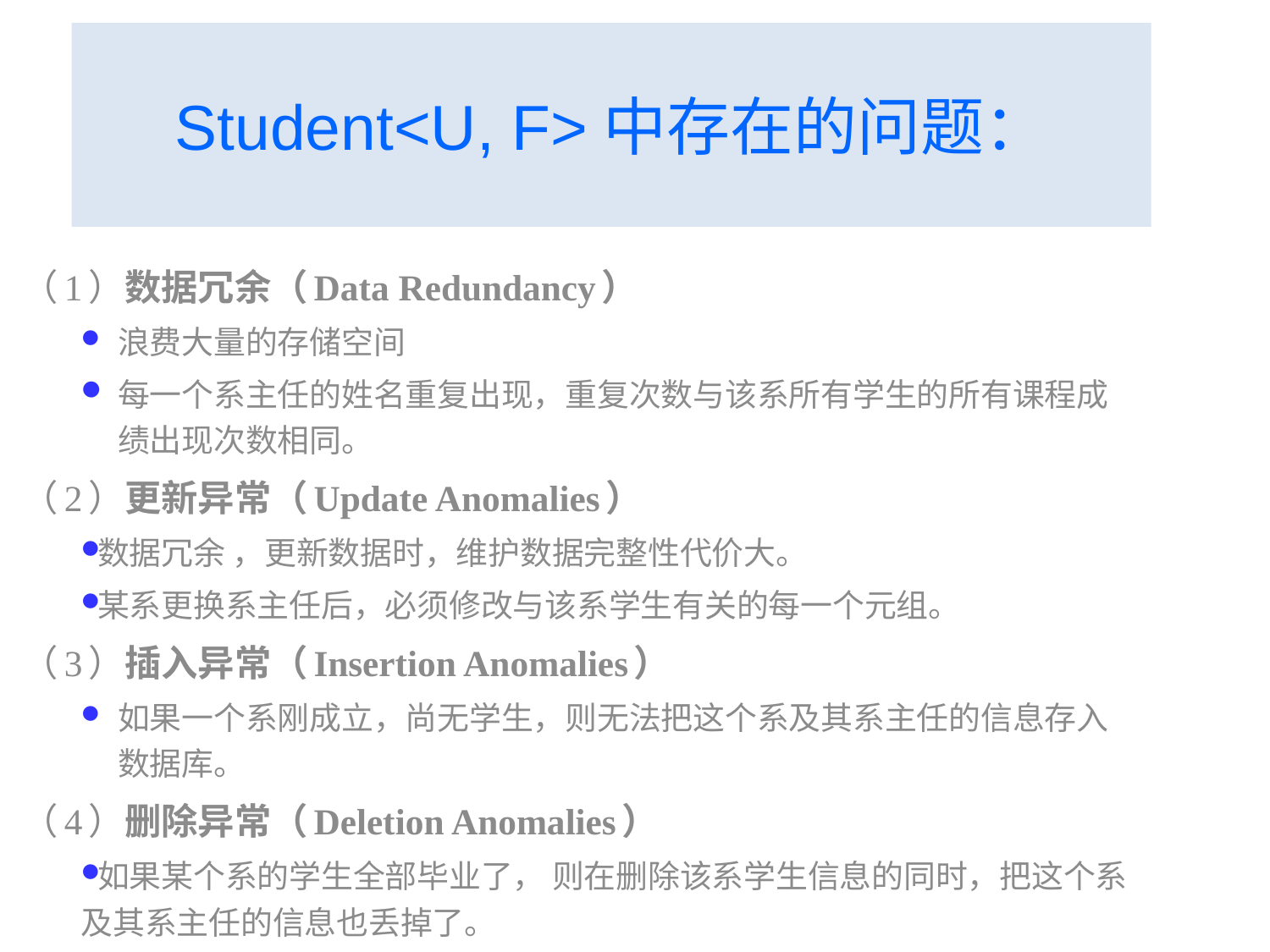

# Student<U, F>中存在的问题：
（1）数据冗余（Data Redundancy）
浪费大量的存储空间
每一个系主任的姓名重复出现，重复次数与该系所有学生的所有课程成绩出现次数相同。
（2）更新异常（Update Anomalies）
数据冗余 ，更新数据时，维护数据完整性代价大。
某系更换系主任后，必须修改与该系学生有关的每一个元组。
（3）插入异常（Insertion Anomalies）
如果一个系刚成立，尚无学生，则无法把这个系及其系主任的信息存入数据库。
（4）删除异常（Deletion Anomalies）
如果某个系的学生全部毕业了， 则在删除该系学生信息的同时，把这个系及其系主任的信息也丢掉了。